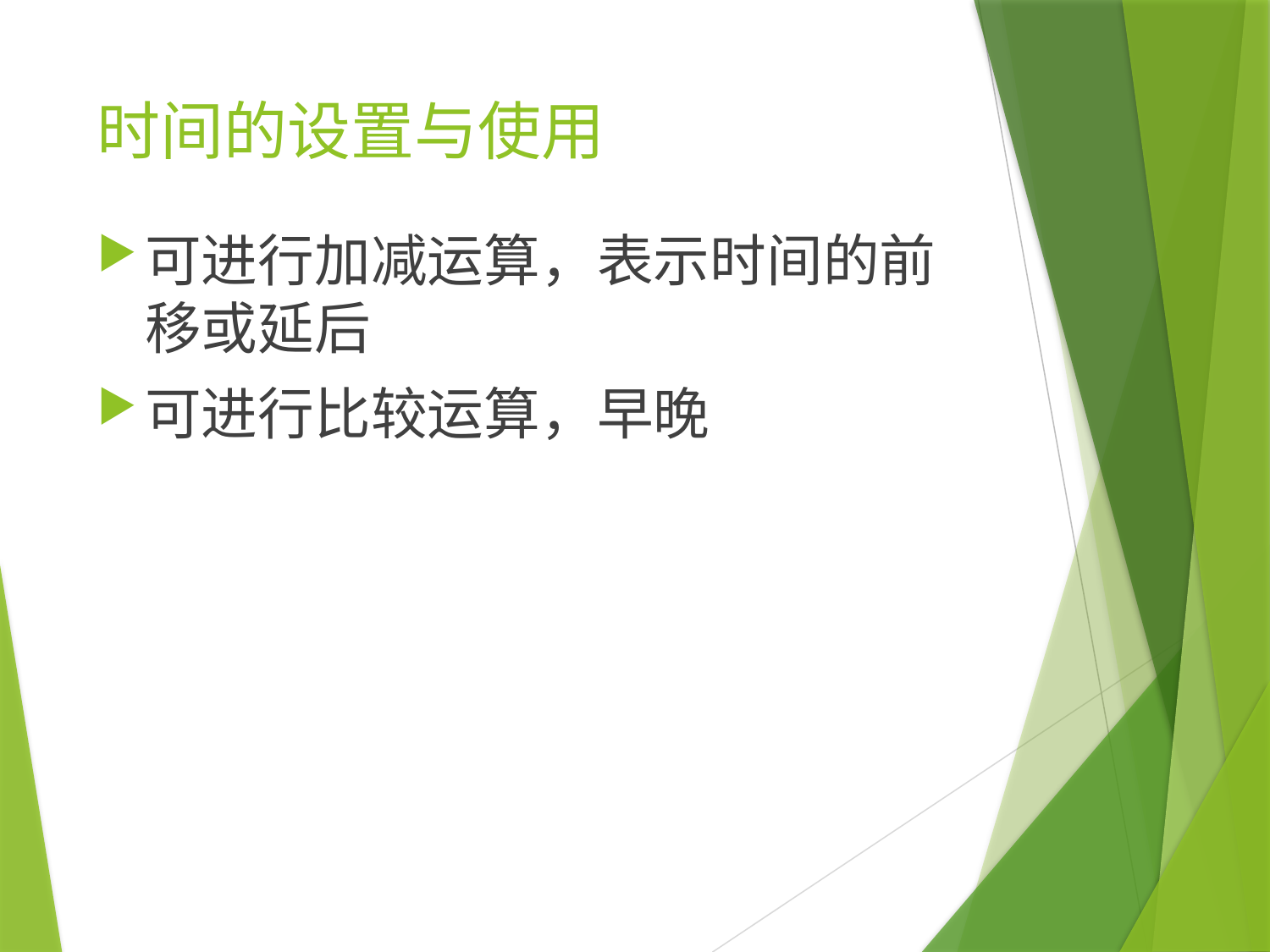

# 时间的设置与使用
可进行加减运算，表示时间的前移或延后
可进行比较运算，早晚